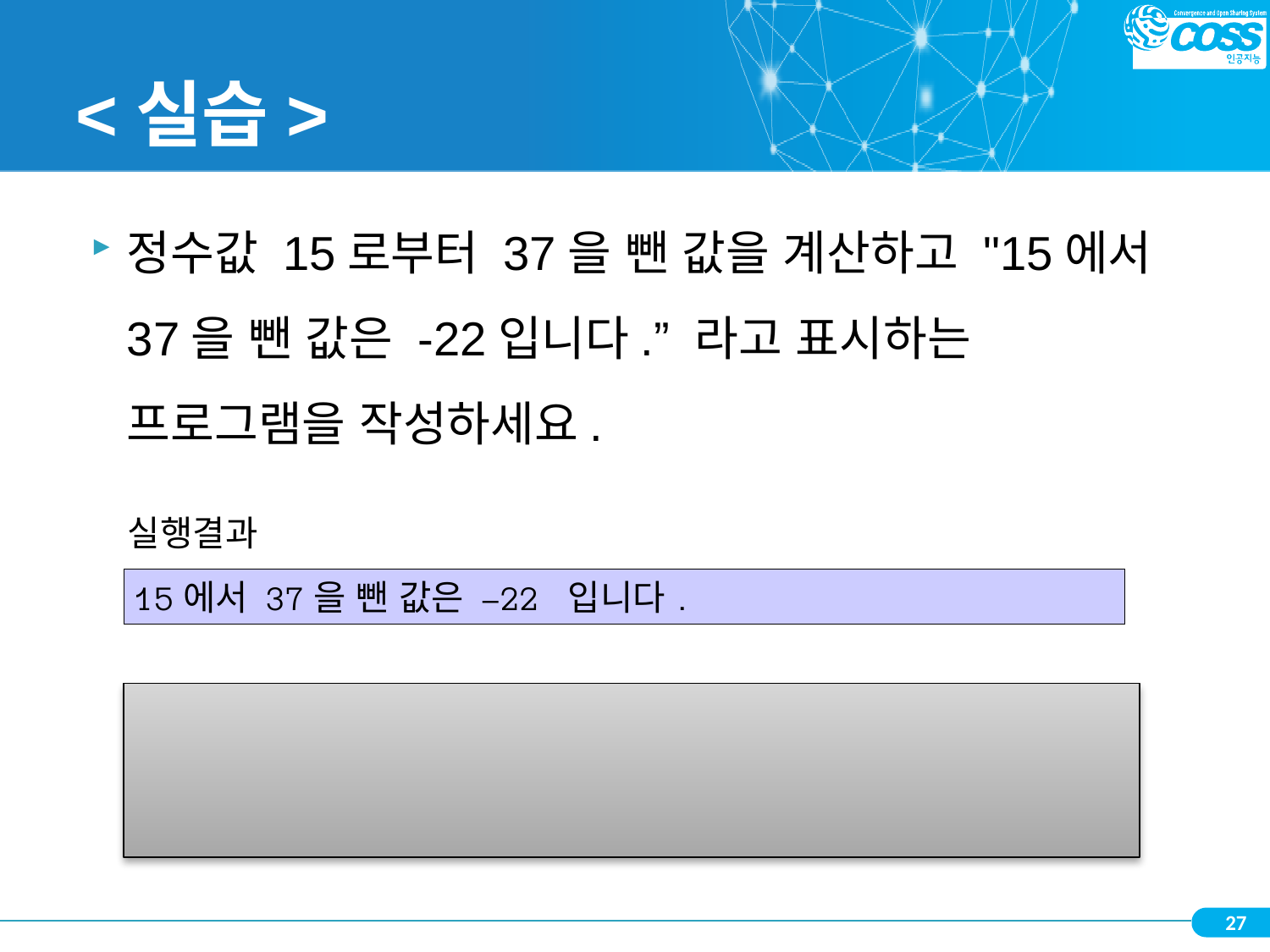

# <실습>
정수값 15로부터 37을 뺀 값을 계산하고 "15에서 37을 뺀 값은 -22입니다.” 라고 표시하는 프로그램을 작성하세요.
실행결과
15에서 37을 뺀 값은 -22 입니다.

# 정수값 15에서 37을 뺀 값을 표시
print("15에서 37을 뺀 값은", 15-37, "입니다.")